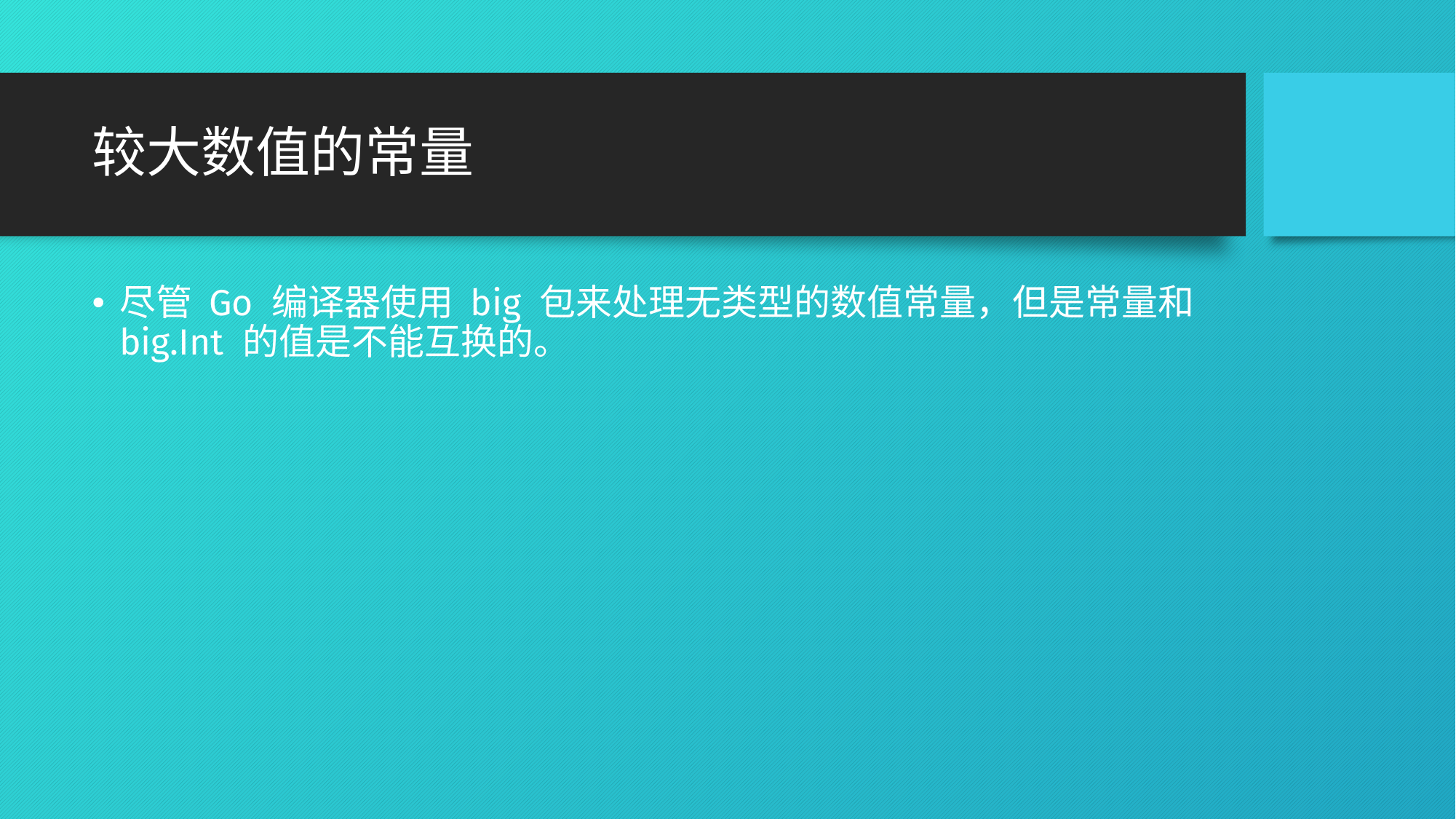

# 较大数值的常量
尽管 Go 编译器使用 big 包来处理无类型的数值常量，但是常量和 big.Int 的值是不能互换的。